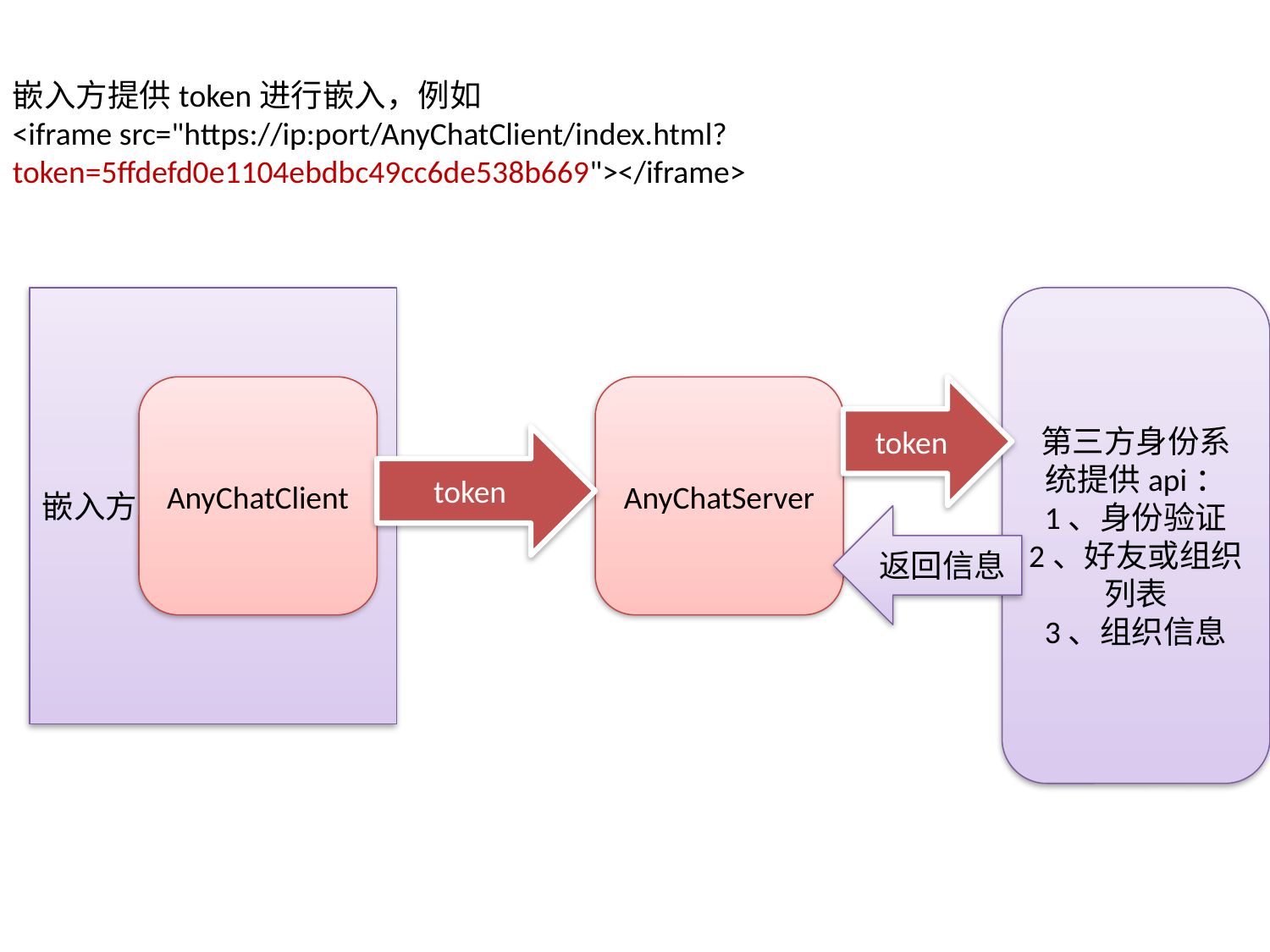

嵌入方提供token进行嵌入，例如
<iframe src="https://ip:port/AnyChatClient/index.html?token=5ffdefd0e1104ebdbc49cc6de538b669"></iframe>
嵌入方
第三方身份系统提供api：
1、身份验证
2、好友或组织列表
3、组织信息
AnyChatClient
AnyChatServer
token
token
返回信息